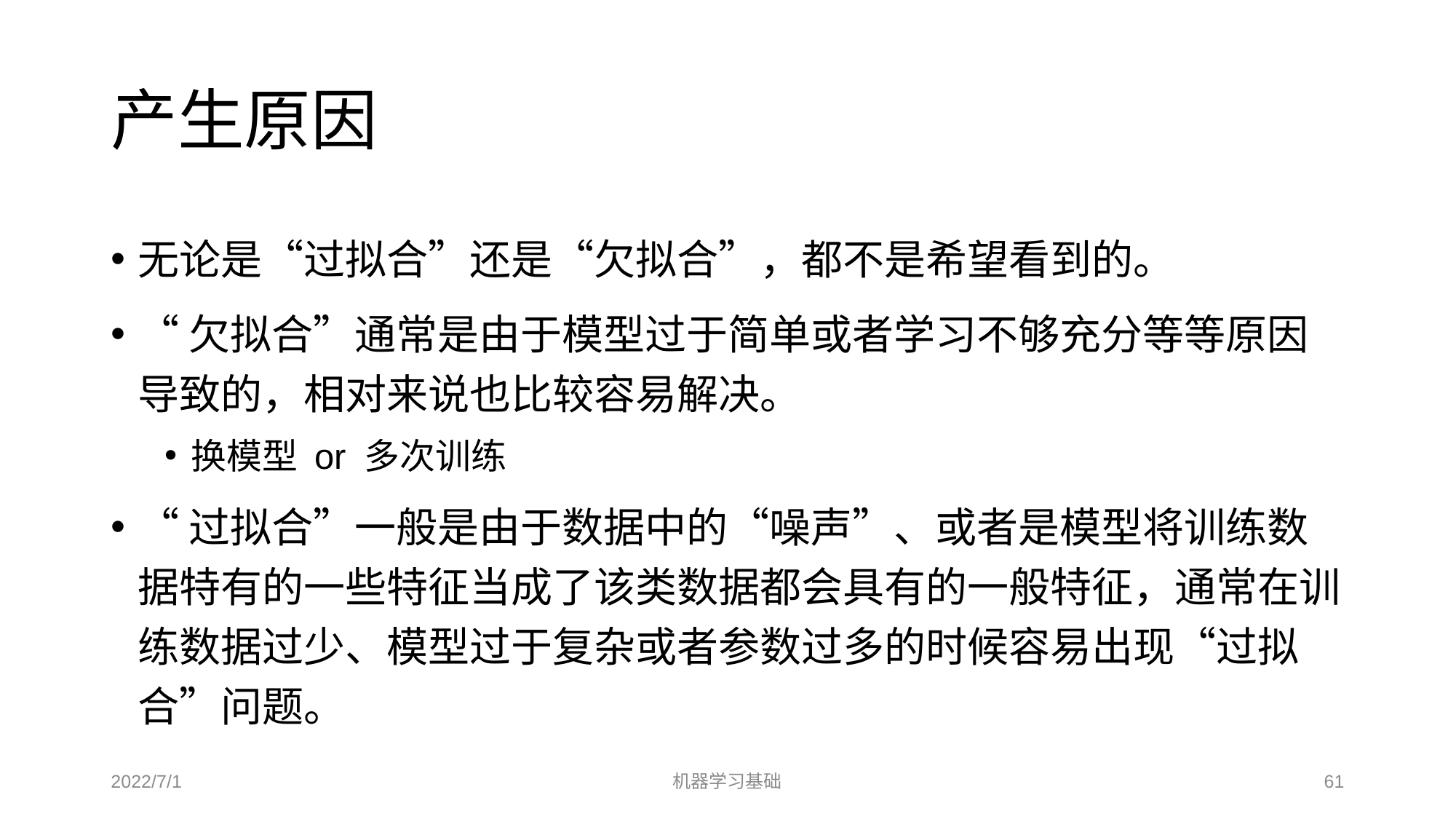

# 产生原因
无论是“过拟合”还是“欠拟合”，都不是希望看到的。
“欠拟合”通常是由于模型过于简单或者学习不够充分等等原因导致的，相对来说也比较容易解决。
换模型 or 多次训练
“过拟合”一般是由于数据中的“噪声”、或者是模型将训练数据特有的一些特征当成了该类数据都会具有的一般特征，通常在训练数据过少、模型过于复杂或者参数过多的时候容易出现“过拟合”问题。
2022/7/1
机器学习基础
61